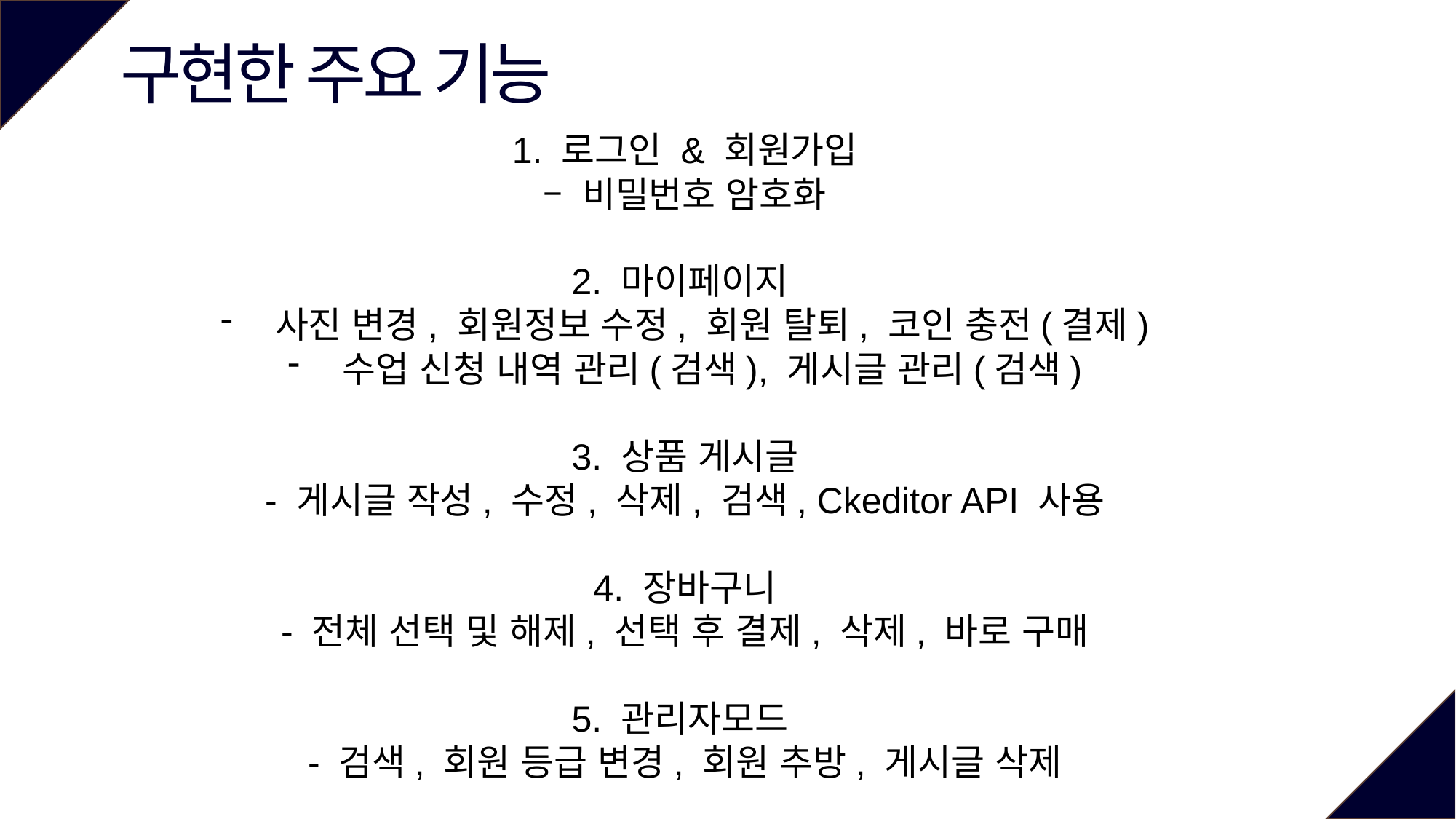

구현한 주요 기능
1. 로그인 & 회원가입
– 비밀번호 암호화

2. 마이페이지
사진 변경, 회원정보 수정, 회원 탈퇴, 코인 충전(결제)
수업 신청 내역 관리(검색), 게시글 관리(검색)

3. 상품 게시글
- 게시글 작성, 수정, 삭제, 검색, Ckeditor API 사용

4. 장바구니
- 전체 선택 및 해제, 선택 후 결제, 삭제, 바로 구매

5. 관리자모드
- 검색, 회원 등급 변경, 회원 추방, 게시글 삭제